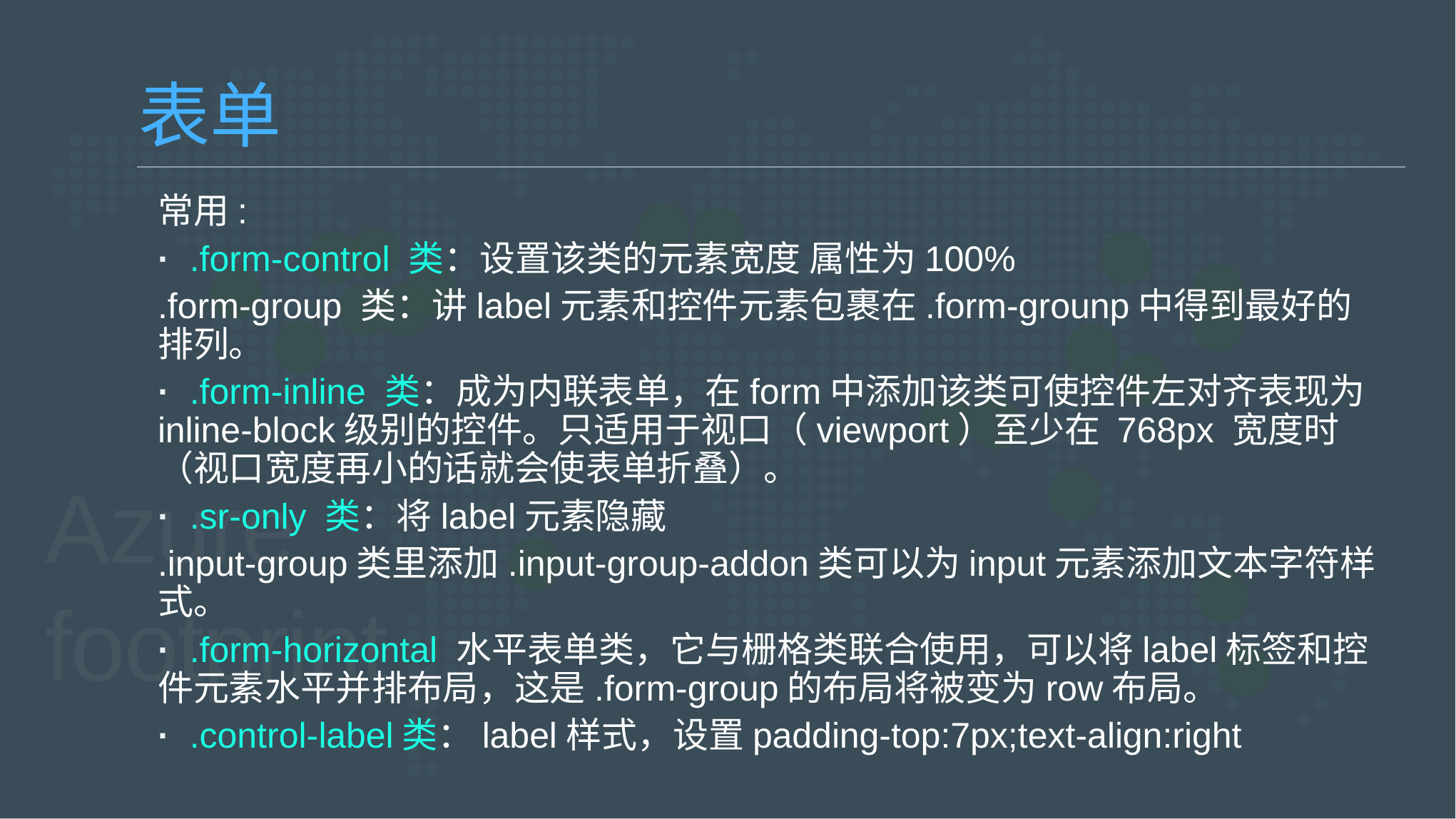

表单

常用:
·  .form-control 类：设置该类的元素宽度 属性为100%
.form-group 类：讲label元素和控件元素包裹在.form-grounp中得到最好的排列。
·  .form-inline 类：成为内联表单，在form中添加该类可使控件左对齐表现为inline-block级别的控件。只适用于视口（viewport）至少在 768px 宽度时（视口宽度再小的话就会使表单折叠）。
·  .sr-only 类：将label元素隐藏
.input-group类里添加.input-group-addon类可以为input元素添加文本字符样式。
·  .form-horizontal 水平表单类，它与栅格类联合使用，可以将label标签和控件元素水平并排布局，这是.form-group的布局将被变为row布局。
·  .control-label类：label样式，设置padding-top:7px;text-align:right

Azure footprint